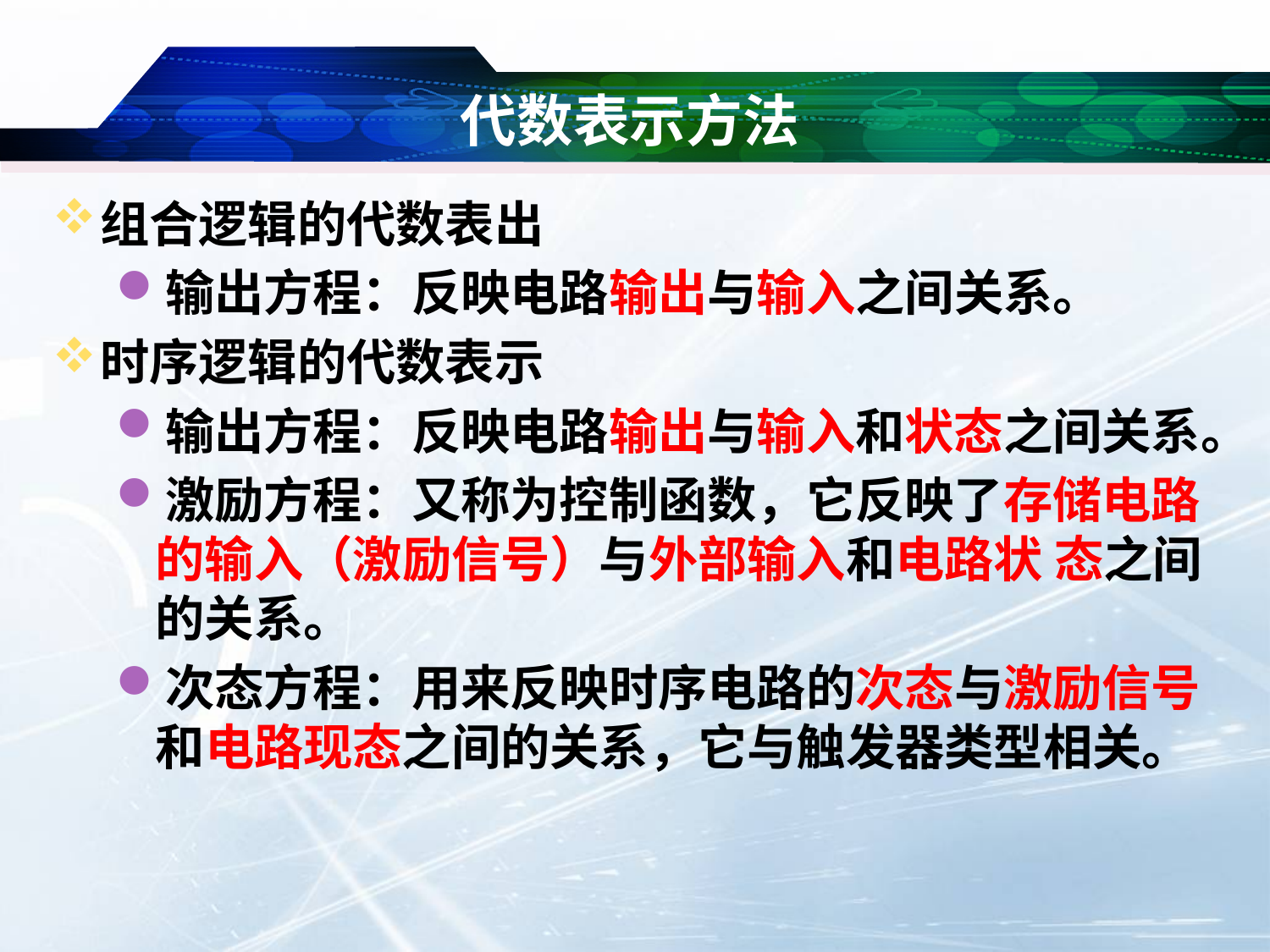

# 代数表示方法
组合逻辑的代数表出
输出方程：反映电路输出与输入之间关系。
时序逻辑的代数表示
输出方程：反映电路输出与输入和状态之间关系。
激励方程：又称为控制函数，它反映了存储电路的输入（激励信号）与外部输入和电路状 态之间的关系。
次态方程：用来反映时序电路的次态与激励信号和电路现态之间的关系，它与触发器类型相关。